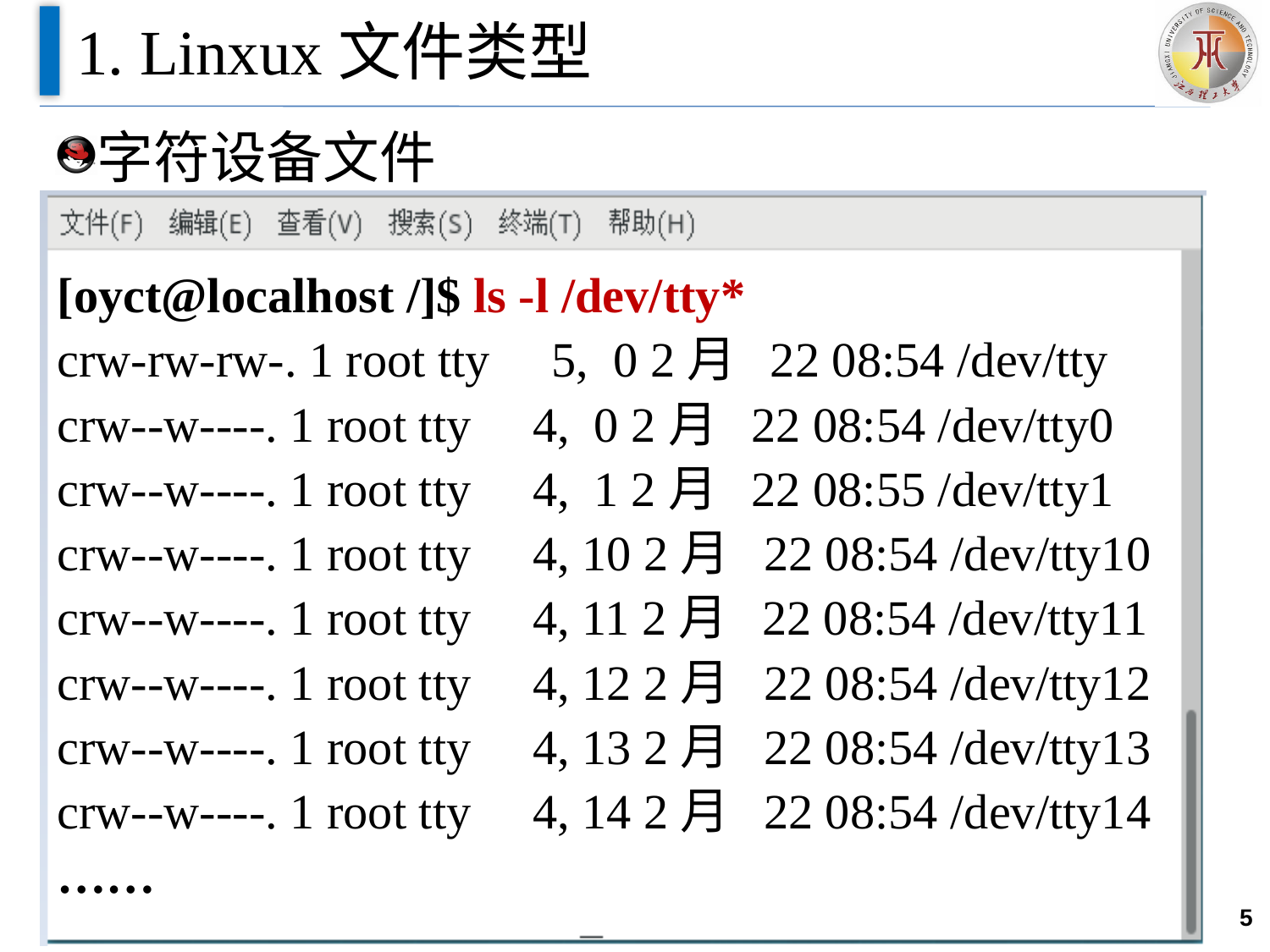

# 1. Linxux文件类型
字符设备文件
[oyct@localhost /]$ ls -l /dev/tty*
crw-rw-rw-. 1 root tty     5,  0 2月  22 08:54 /dev/tty
crw--w----. 1 root tty     4,  0 2月  22 08:54 /dev/tty0
crw--w----. 1 root tty     4,  1 2月  22 08:55 /dev/tty1
crw--w----. 1 root tty     4, 10 2月  22 08:54 /dev/tty10
crw--w----. 1 root tty     4, 11 2月  22 08:54 /dev/tty11
crw--w----. 1 root tty     4, 12 2月  22 08:54 /dev/tty12
crw--w----. 1 root tty     4, 13 2月  22 08:54 /dev/tty13
crw--w----. 1 root tty     4, 14 2月  22 08:54 /dev/tty14
……

5